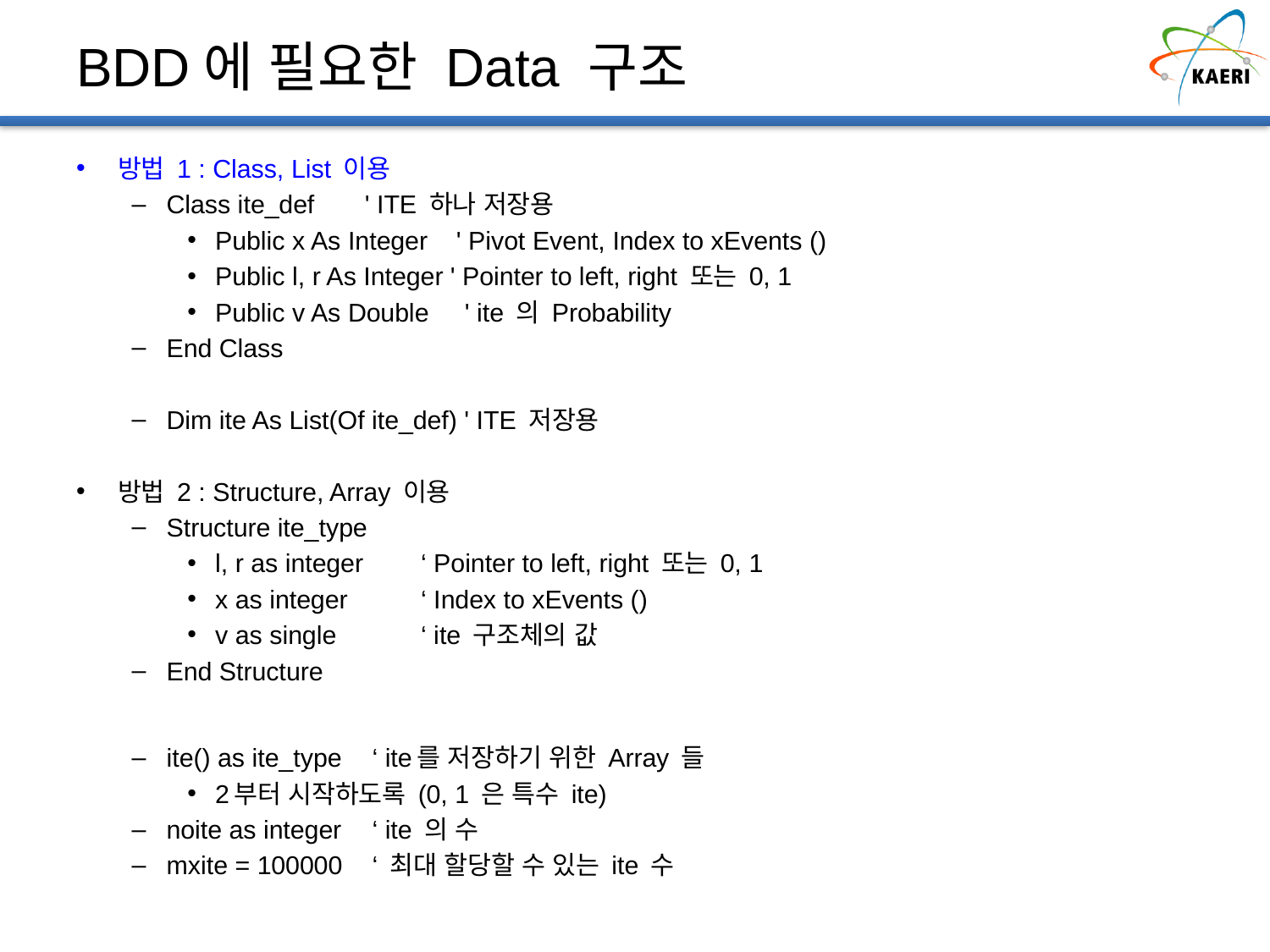

# BDD에 필요한 Data 구조
방법 1 : Class, List 이용
Class ite_def       ' ITE 하나 저장용
Public x As Integer    ' Pivot Event, Index to xEvents ()
Public l, r As Integer ' Pointer to left, right 또는 0, 1
Public v As Double     ' ite 의 Probability
End Class

Dim ite As List(Of ite_def) ' ITE 저장용

방법 2 : Structure, Array 이용
Structure ite_type
l, r as integer 	‘ Pointer to left, right 또는 0, 1
x as integer 	‘ Index to xEvents ()
v as single		‘ ite 구조체의 값
End Structure

ite() as ite_type		‘ ite를 저장하기 위한 Array 들
2부터 시작하도록 (0, 1 은 특수 ite)
noite as integer		‘ ite 의 수
mxite = 100000		‘ 최대 할당할 수 있는 ite 수